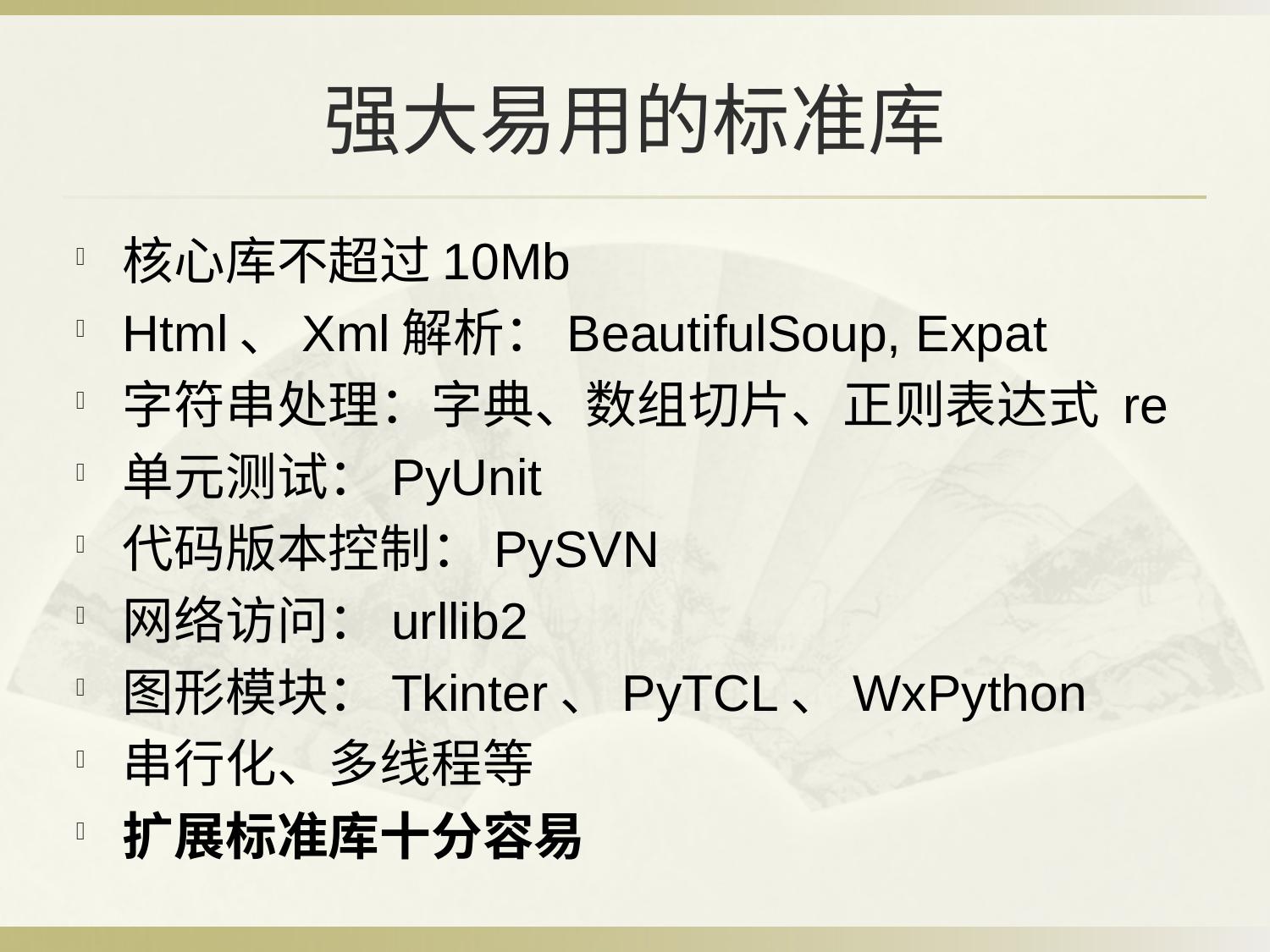

# 强大易用的标准库
核心库不超过10Mb
Html、Xml解析：BeautifulSoup, Expat
字符串处理：字典、数组切片、正则表达式 re
单元测试：PyUnit
代码版本控制：PySVN
网络访问：urllib2
图形模块：Tkinter、PyTCL、WxPython
串行化、多线程等
扩展标准库十分容易